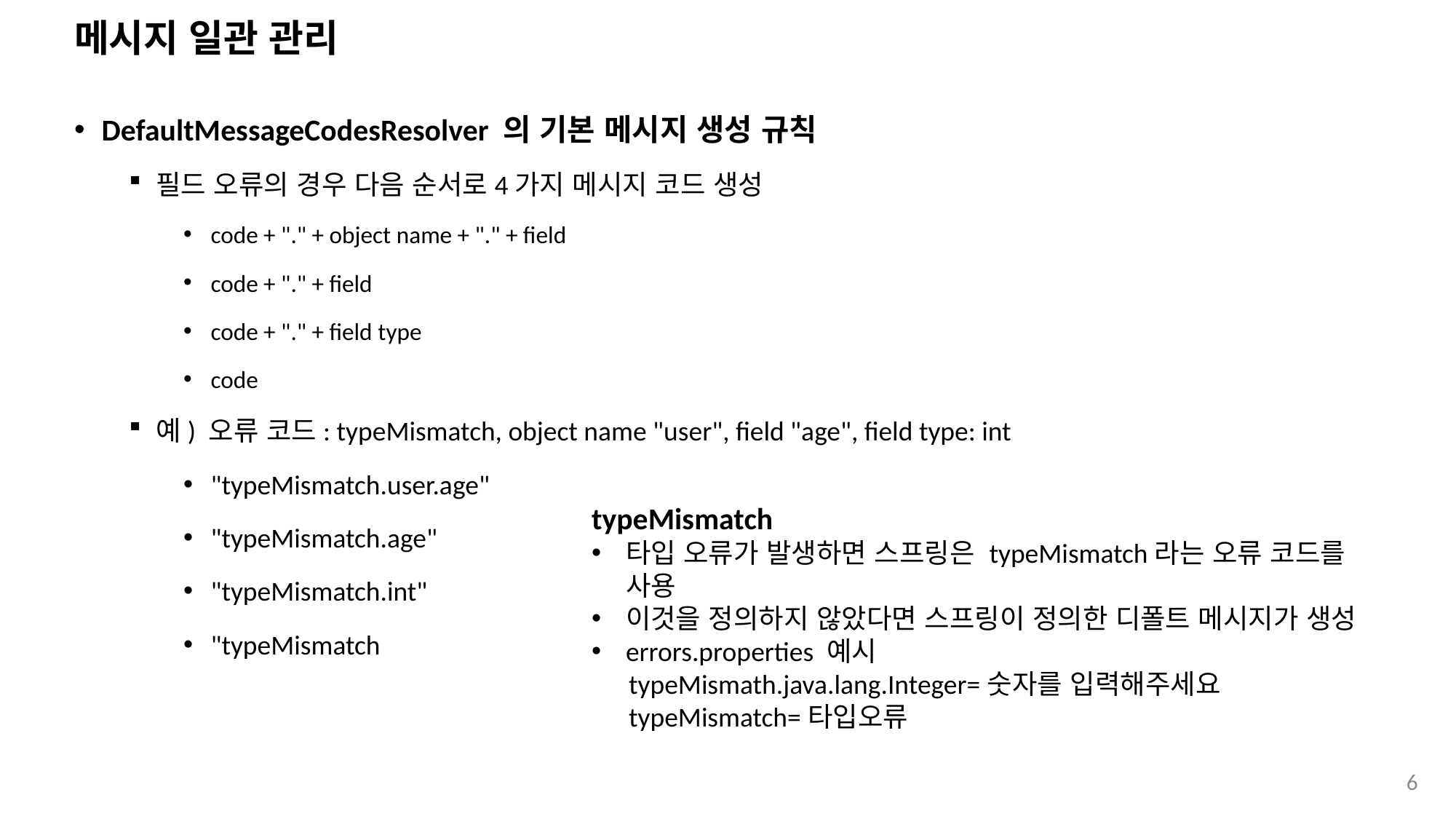

# 메시지 일관 관리
DefaultMessageCodesResolver 의 기본 메시지 생성 규칙
필드 오류의 경우 다음 순서로4가지 메시지 코드 생성
code + "." + object name + "." + field
code + "." + field
code + "." + field type
code
예) 오류 코드: typeMismatch, object name "user", field "age", field type: int
"typeMismatch.user.age"
"typeMismatch.age"
"typeMismatch.int"
"typeMismatch

typeMismatch
타입 오류가 발생하면 스프링은 typeMismatch라는 오류 코드를 사용
이것을 정의하지 않았다면 스프링이 정의한 디폴트 메시지가 생성
errors.properties 예시
      typeMismath.java.lang.Integer=숫자를 입력해주세요
      typeMismatch=타입오류
6